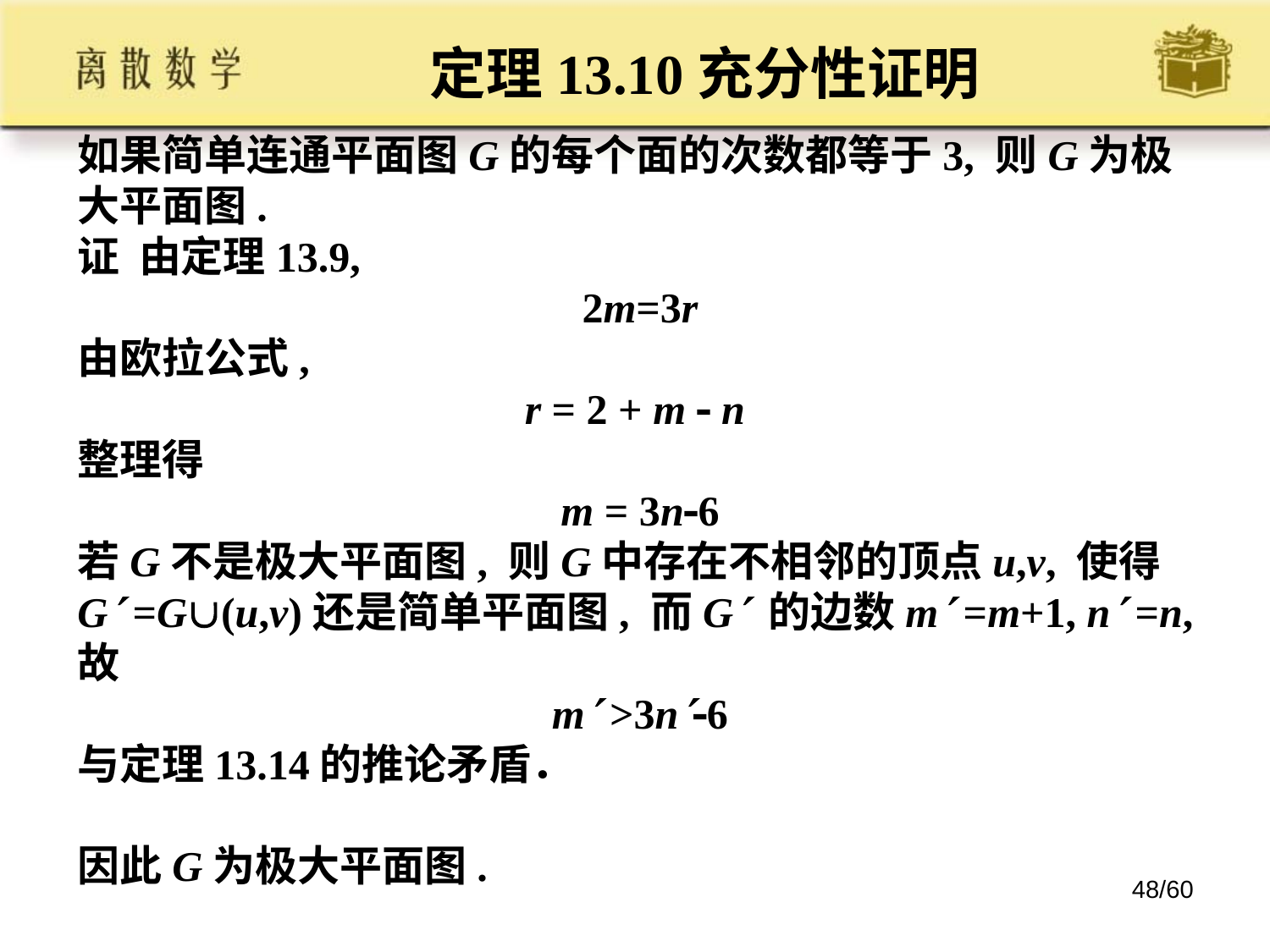

定理13.10充分性证明
如果简单连通平面图G的每个面的次数都等于3, 则G为极大平面图.
证  由定理13.9,
2m=3r
由欧拉公式,
r = 2 + m − n
整理得
m = 3n−6
若G不是极大平面图, 则G中存在不相邻的顶点u,v, 使得G′ =G∪(u,v)还是简单平面图, 而G′ 的边数m′ =m+1, n′ =n, 故
m′ >3n′−6
与定理13.14的推论矛盾．

因此G为极大平面图.
48/60